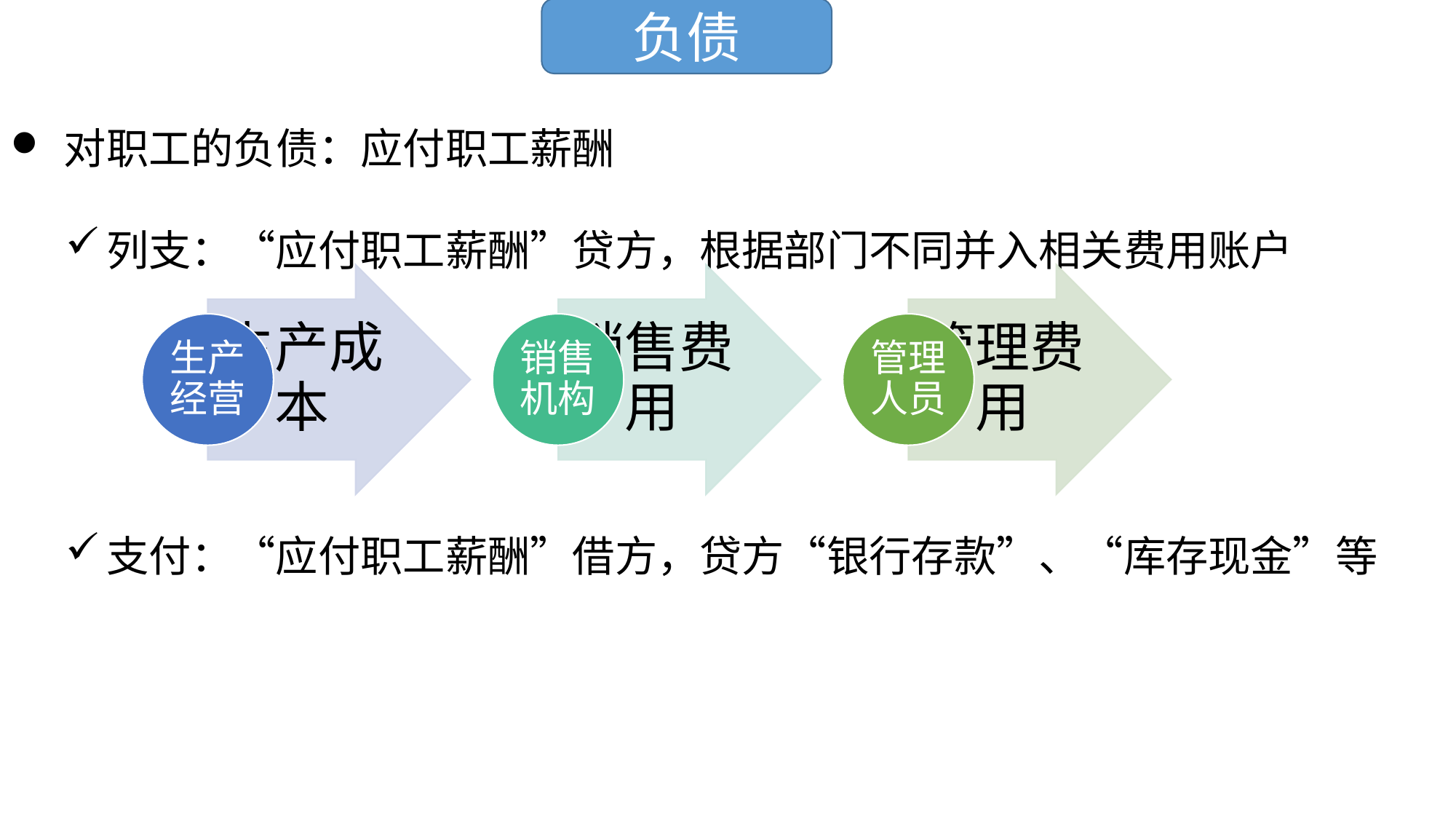

负债
 对职工的负债：应付职工薪酬
列支：“应付职工薪酬”贷方，根据部门不同并入相关费用账户

支付：“应付职工薪酬”借方，贷方“银行存款”、“库存现金”等

生产成本
生产经营
销售费用
销售机构
管理费用
管理人员